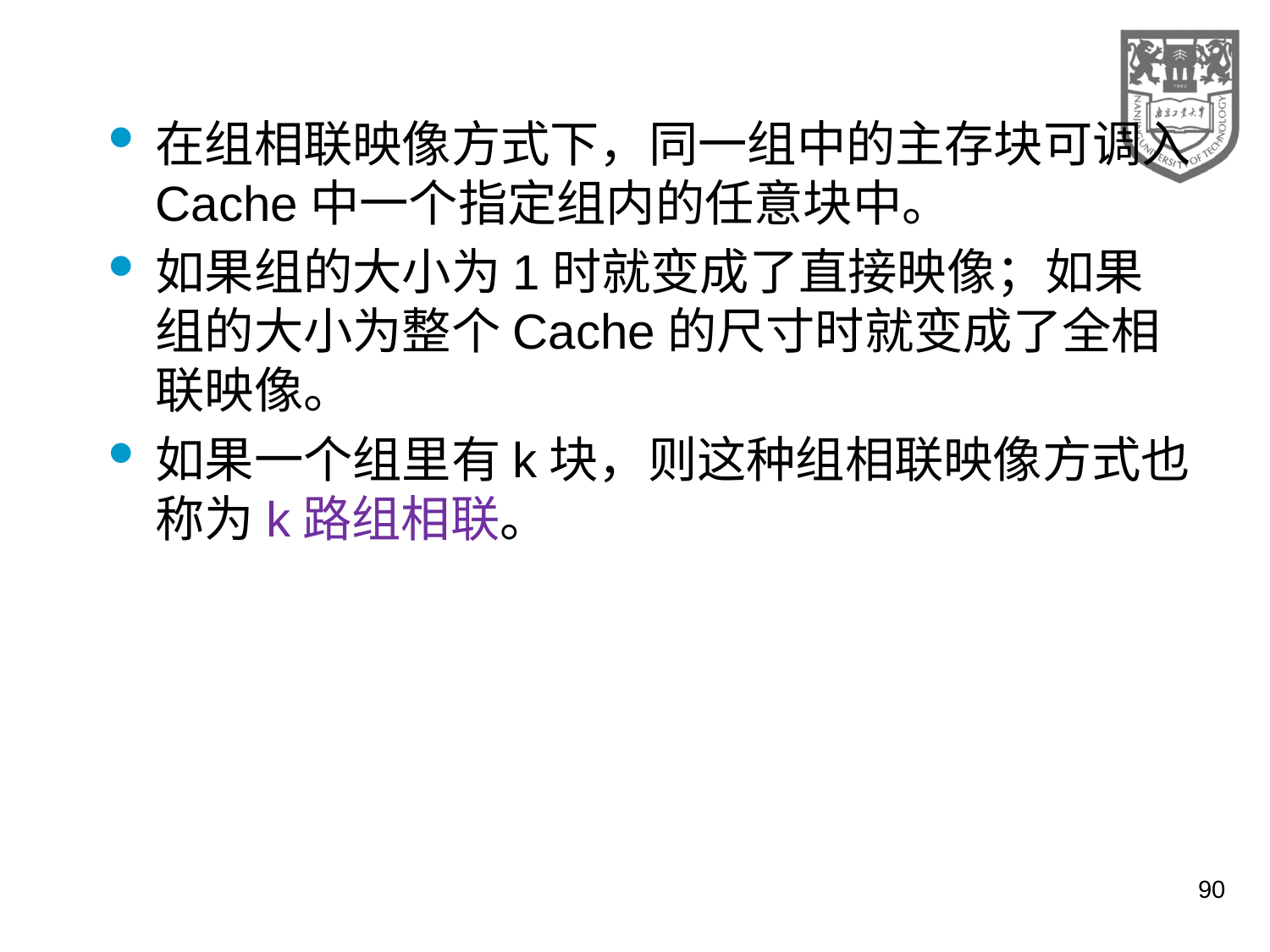

在组相联映像方式下，同一组中的主存块可调入Cache中一个指定组内的任意块中。
如果组的大小为1时就变成了直接映像；如果组的大小为整个Cache的尺寸时就变成了全相联映像。
如果一个组里有k块，则这种组相联映像方式也称为k路组相联。
90